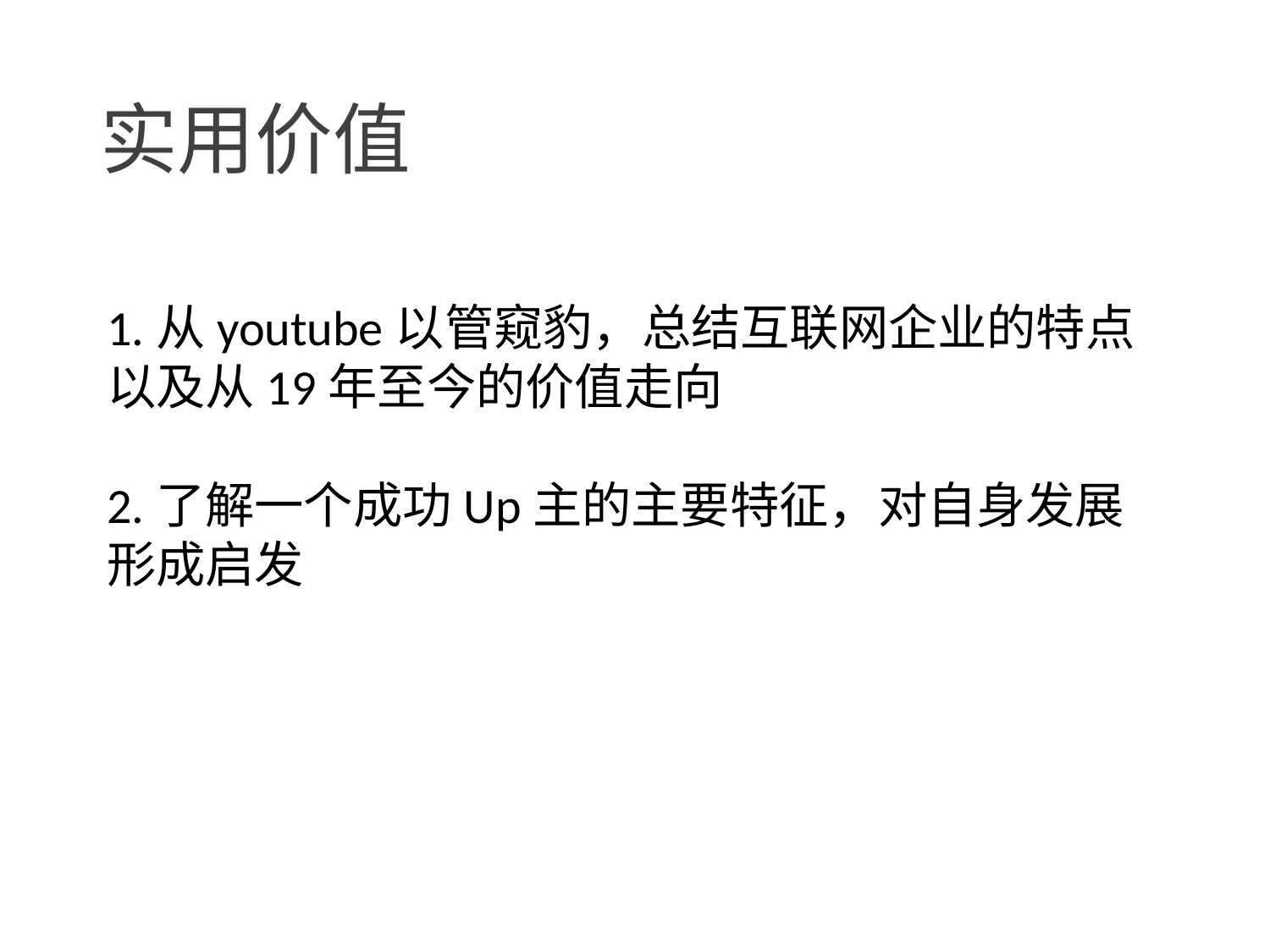

# 实用价值
1.从youtube以管窥豹，总结互联网企业的特点以及从19年至今的价值走向

2.了解一个成功Up主的主要特征，对自身发展形成启发